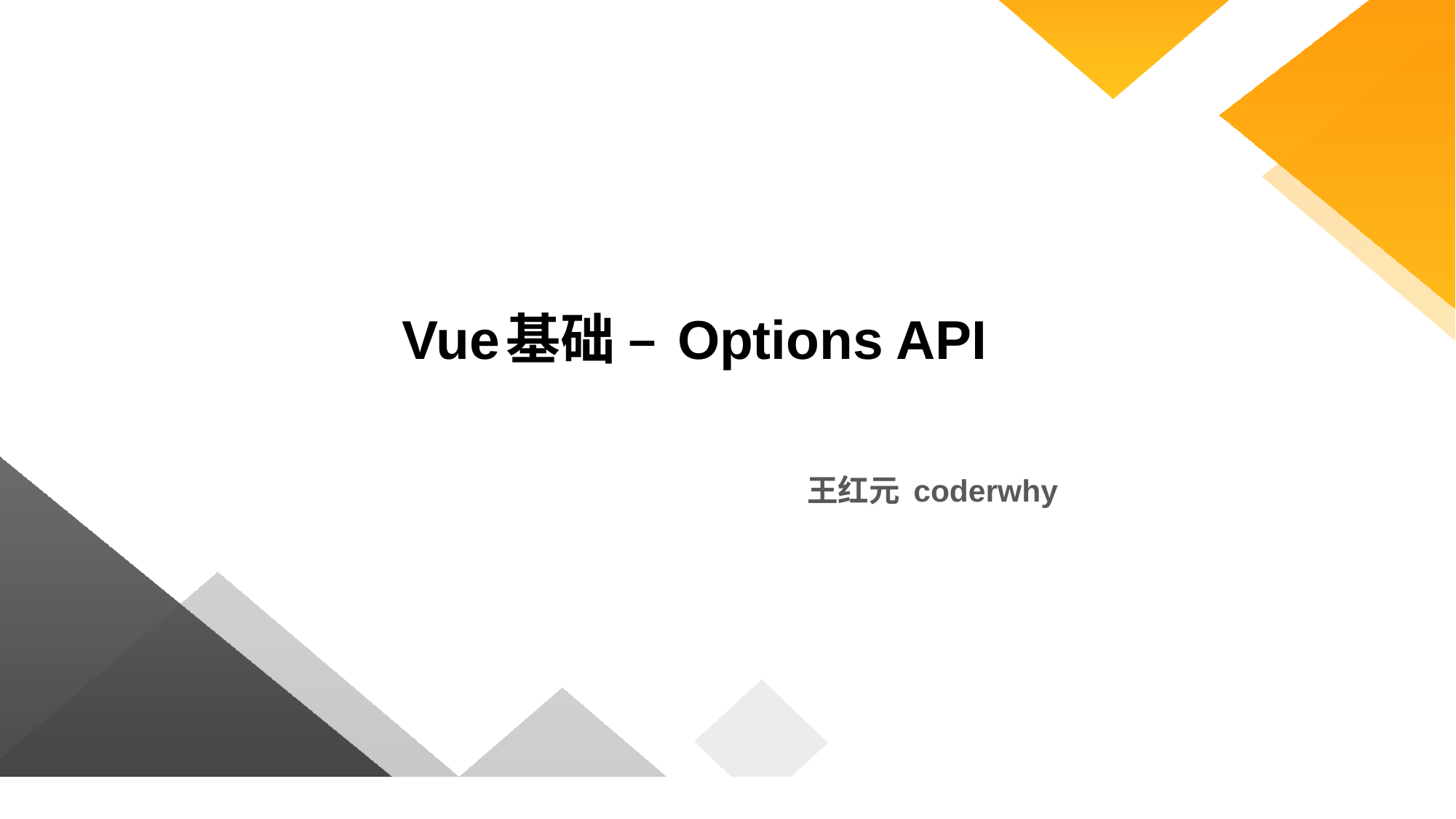

# Vue基础 – Options API
王红元 coderwhy